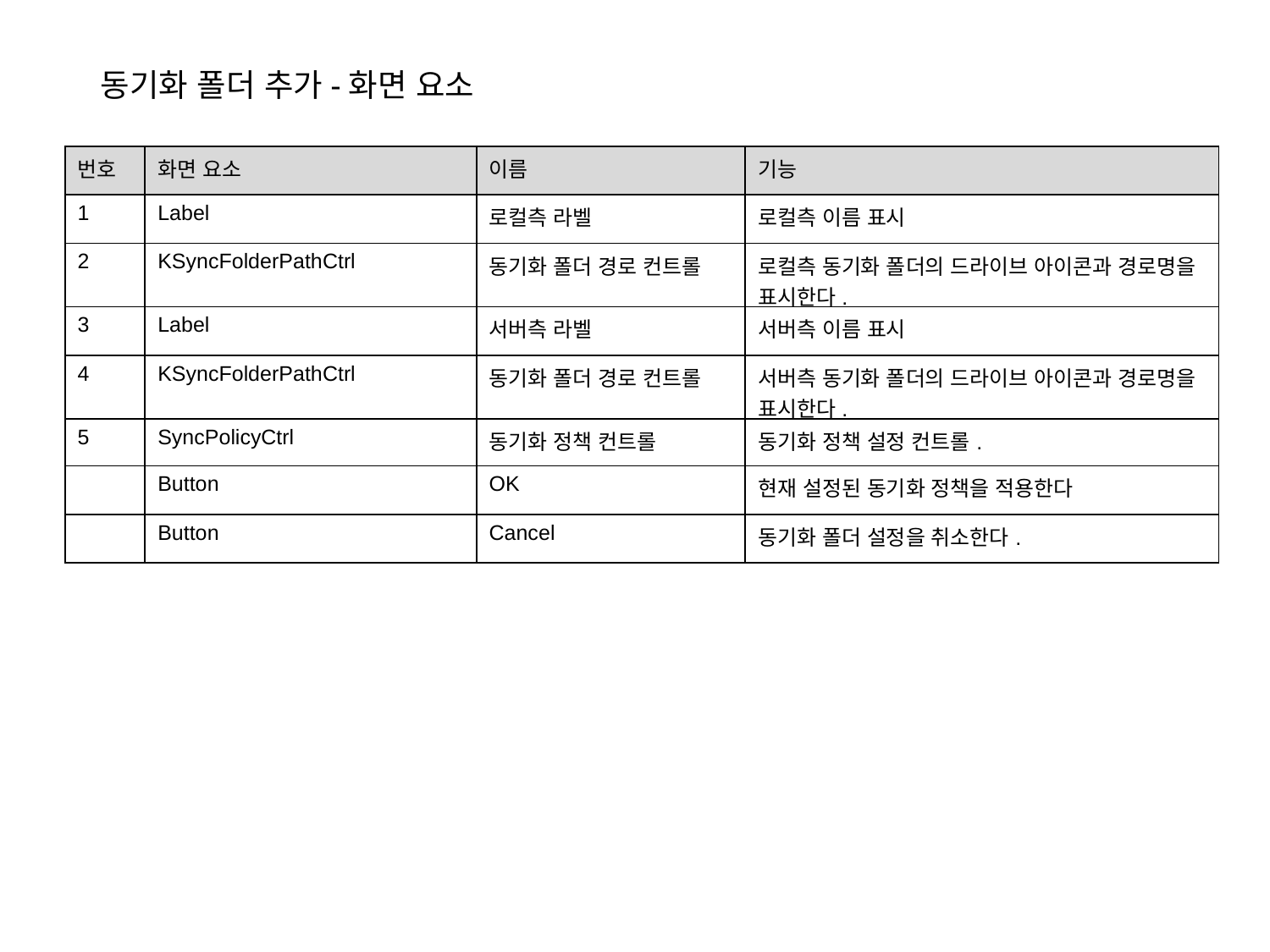

동기화 폴더 추가-화면 요소
| 번호 | 화면 요소 | 이름 | 기능 |
| --- | --- | --- | --- |
| 1 | Label | 로컬측 라벨 | 로컬측 이름 표시 |
| 2 | KSyncFolderPathCtrl | 동기화 폴더 경로 컨트롤 | 로컬측 동기화 폴더의 드라이브 아이콘과 경로명을 표시한다. |
| 3 | Label | 서버측 라벨 | 서버측 이름 표시 |
| 4 | KSyncFolderPathCtrl | 동기화 폴더 경로 컨트롤 | 서버측 동기화 폴더의 드라이브 아이콘과 경로명을 표시한다. |
| 5 | SyncPolicyCtrl | 동기화 정책 컨트롤 | 동기화 정책 설정 컨트롤. |
|  | Button | OK | 현재 설정된 동기화 정책을 적용한다 |
|  | Button | Cancel | 동기화 폴더 설정을 취소한다. |